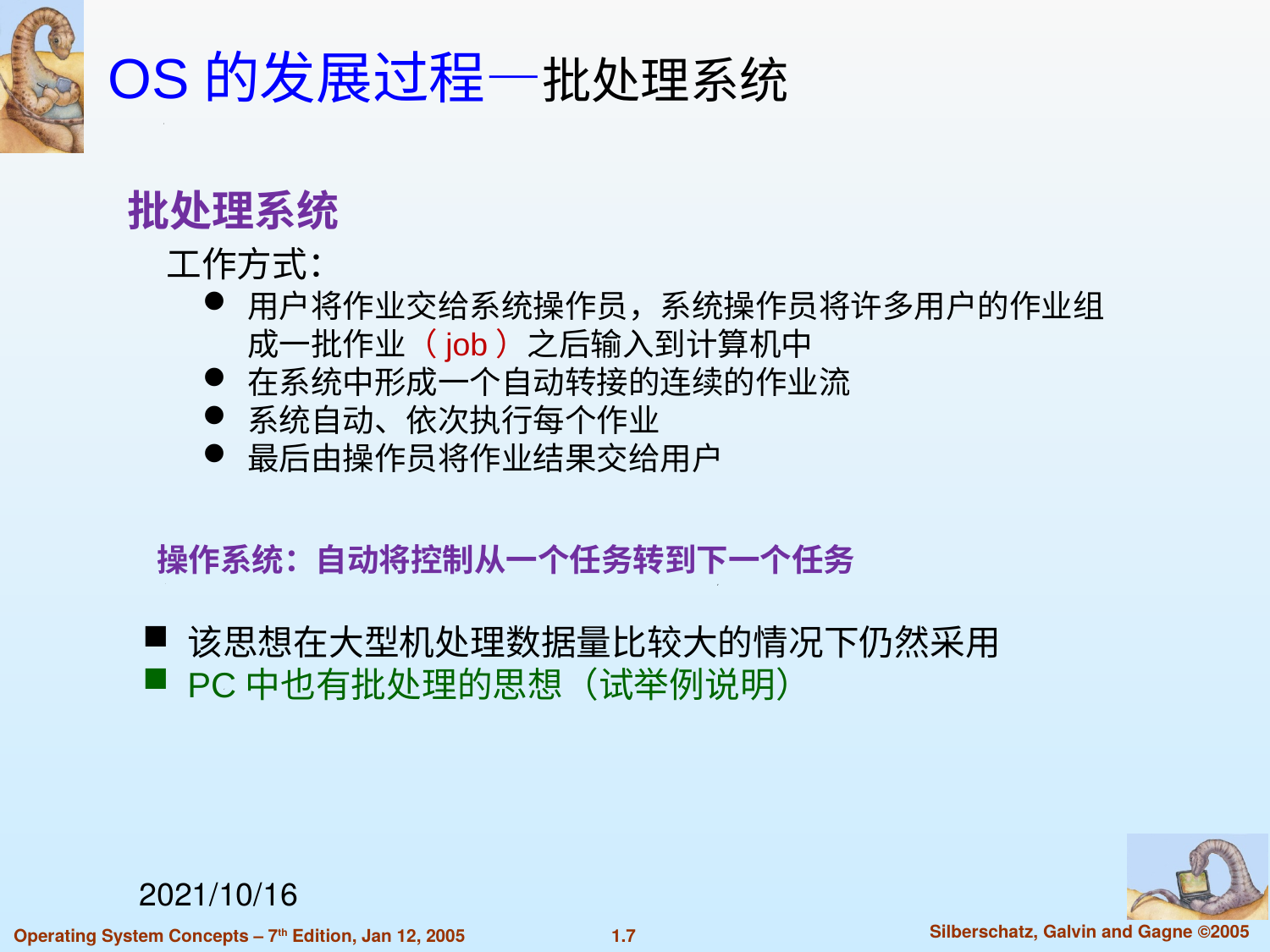

OS的发展过程—批处理系统
批处理系统
   工作方式：
用户将作业交给系统操作员，系统操作员将许多用户的作业组成一批作业（job）之后输入到计算机中
在系统中形成一个自动转接的连续的作业流
系统自动、依次执行每个作业
最后由操作员将作业结果交给用户

   操作系统：自动将控制从一个任务转到下一个任务

该思想在大型机处理数据量比较大的情况下仍然采用
PC中也有批处理的思想（试举例说明）

2021/10/16